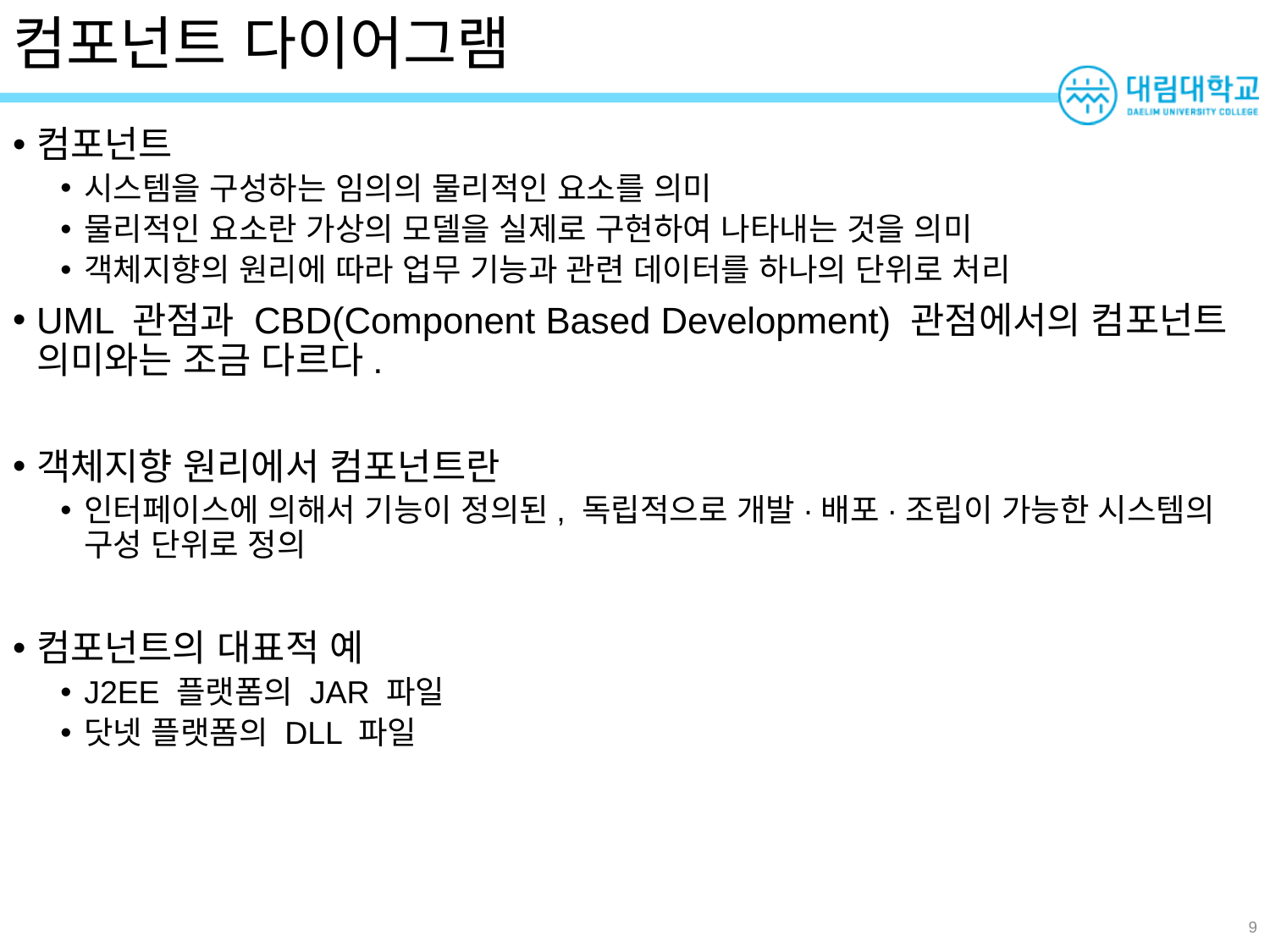

# 컴포넌트 다이어그램
컴포넌트
시스템을 구성하는 임의의 물리적인 요소를 의미
물리적인 요소란 가상의 모델을 실제로 구현하여 나타내는 것을 의미
객체지향의 원리에 따라 업무 기능과 관련 데이터를 하나의 단위로 처리
UML 관점과 CBD(Component Based Development) 관점에서의 컴포넌트 의미와는 조금 다르다.

객체지향 원리에서 컴포넌트란
인터페이스에 의해서 기능이 정의된, 독립적으로 개발·배포·조립이 가능한 시스템의 구성 단위로 정의

컴포넌트의 대표적 예
J2EE 플랫폼의 JAR 파일
닷넷 플랫폼의 DLL 파일

9